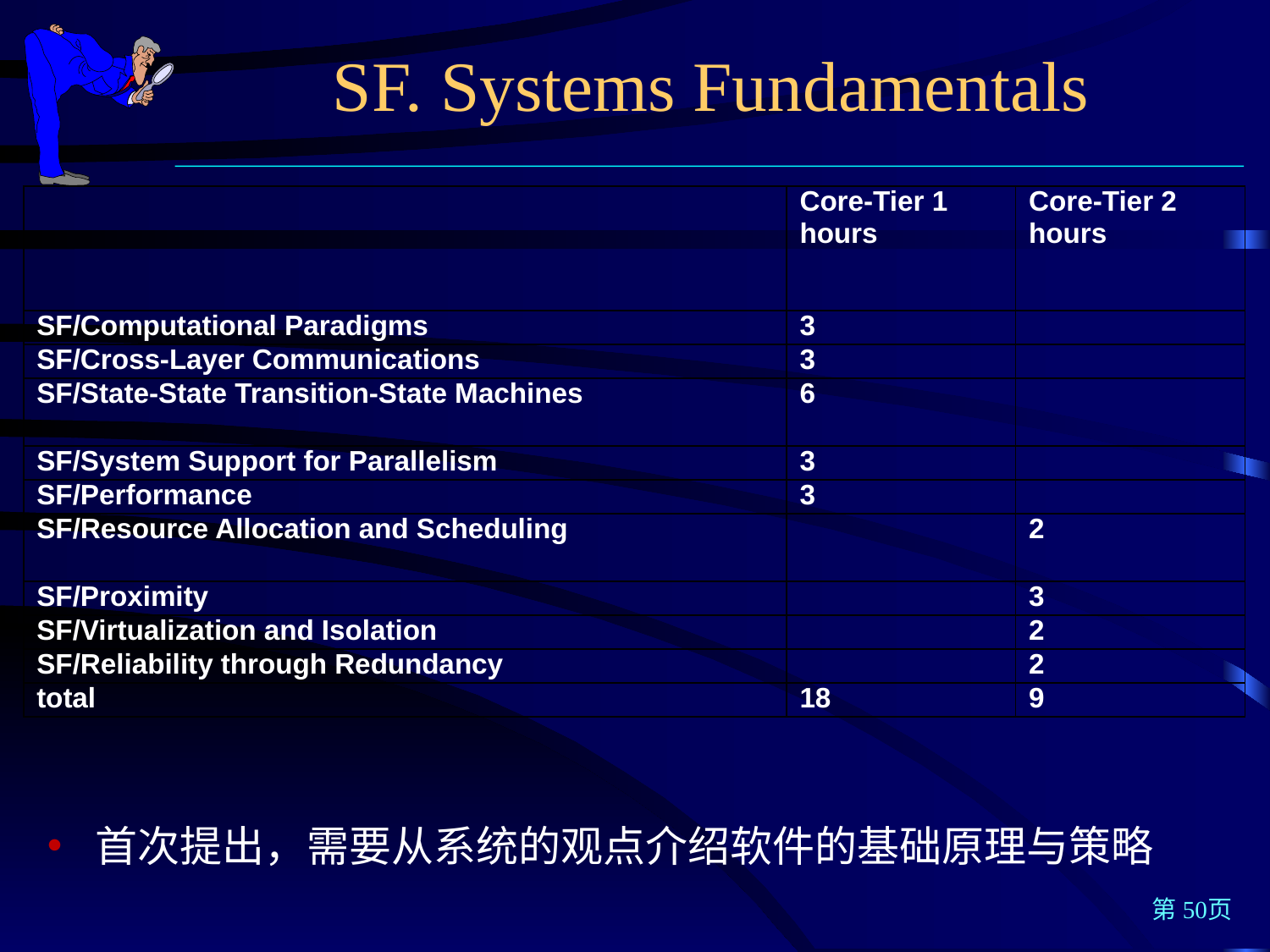

SF. Systems Fundamentals
|  | Core-Tier 1 hours | Core-Tier 2 hours |
| --- | --- | --- |
| SF/Computational Paradigms | 3 |  |
| SF/Cross-Layer Communications | 3 |  |
| SF/State-State Transition-State Machines | 6 |  |
| SF/System Support for Parallelism | 3 |  |
| SF/Performance | 3 |  |
| SF/Resource Allocation and Scheduling |  | 2 |
| SF/Proximity |  | 3 |
| SF/Virtualization and Isolation |  | 2 |
| SF/Reliability through Redundancy |  | 2 |
| total | 18 | 9 |
首次提出，需要从系统的观点介绍软件的基础原理与策略
第50页